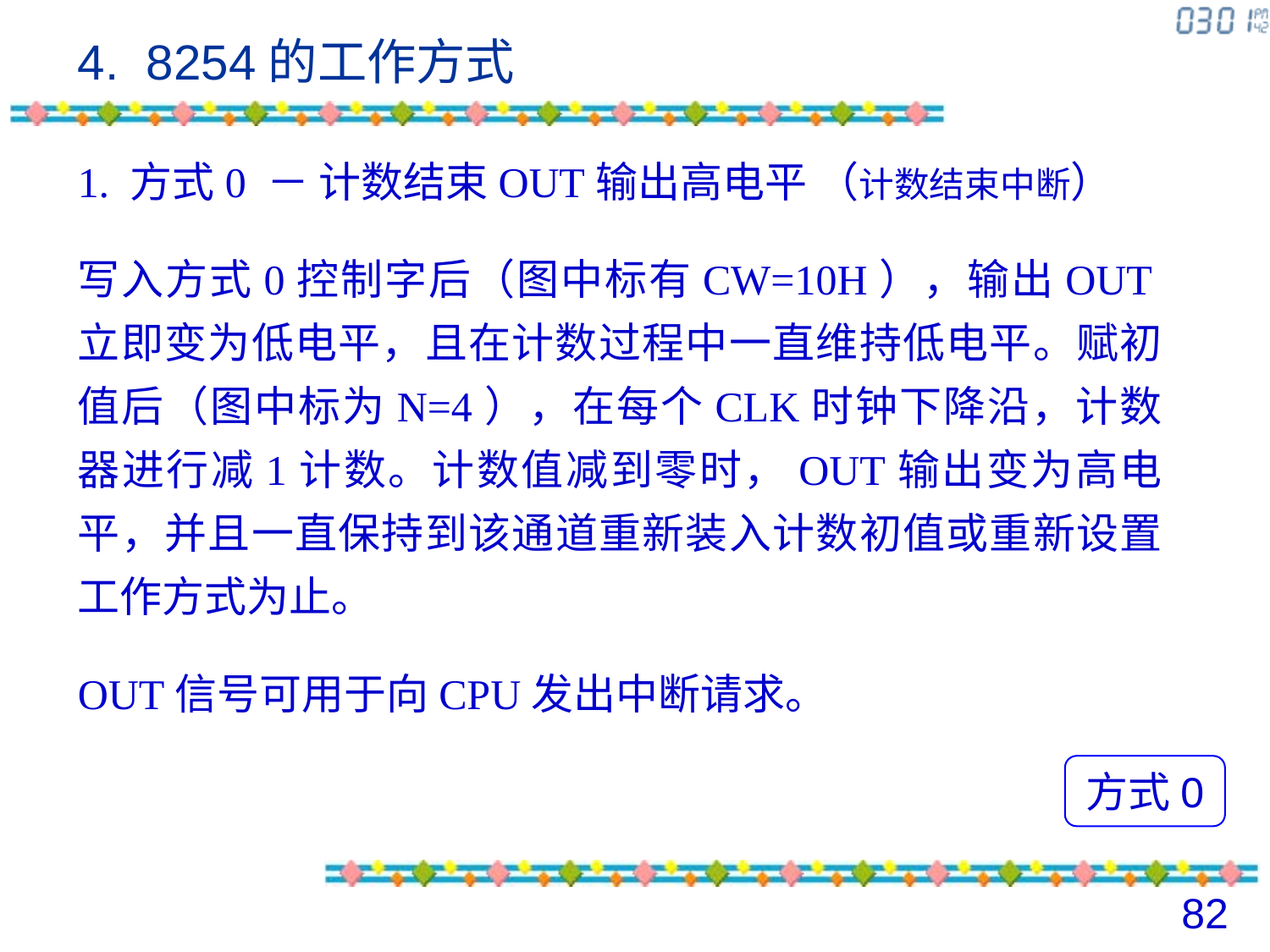

# 4.  8254的工作方式
1. 方式0 － 计数结束OUT输出高电平 （计数结束中断）
写入方式0控制字后（图中标有CW=10H），输出OUT立即变为低电平，且在计数过程中一直维持低电平。赋初值后（图中标为N=4），在每个CLK时钟下降沿，计数器进行减1计数。计数值减到零时，OUT输出变为高电平，并且一直保持到该通道重新装入计数初值或重新设置工作方式为止。
OUT信号可用于向CPU发出中断请求。
方式0